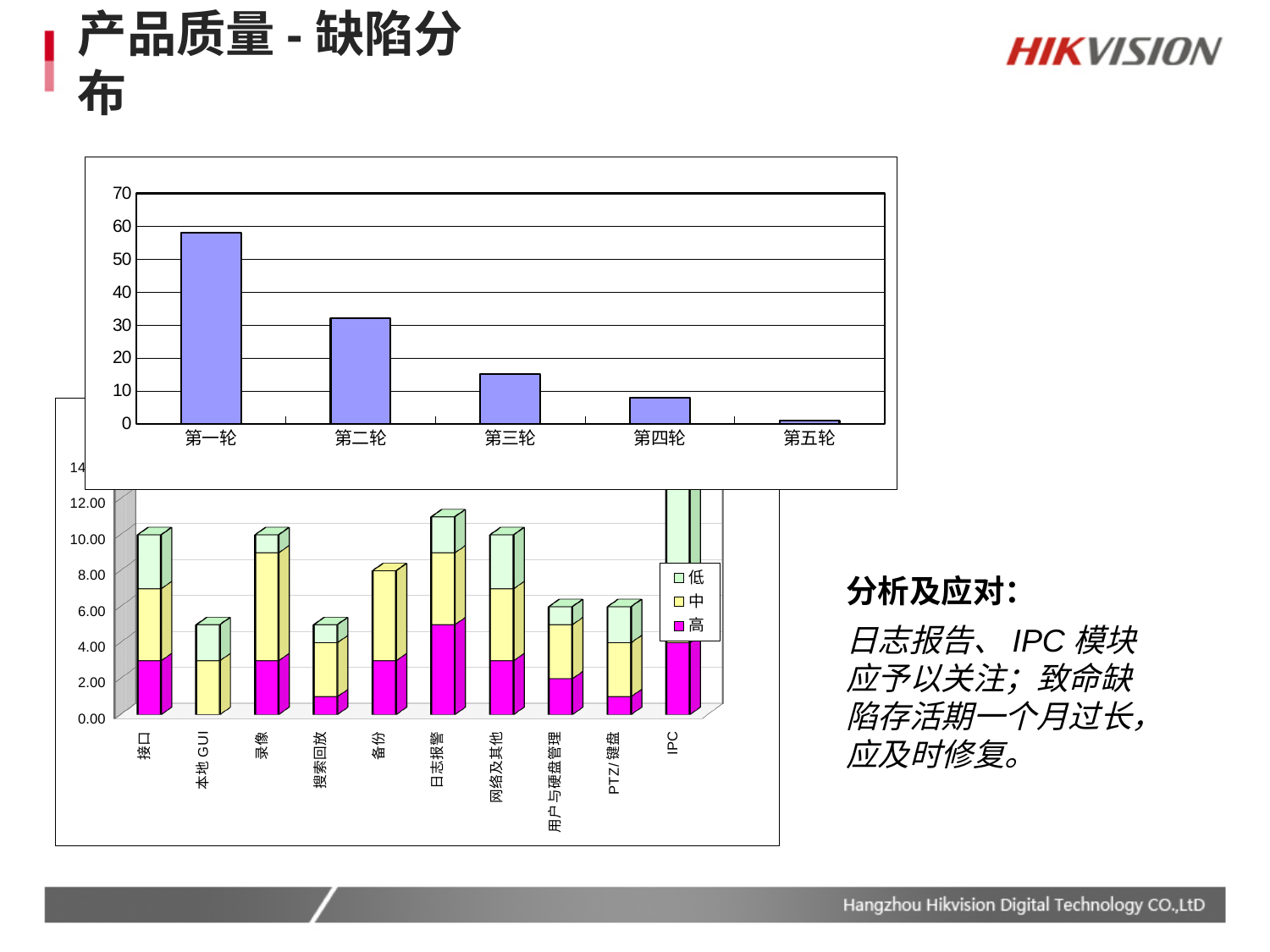

# 产品质量-缺陷分布

### Chart

| Category |  |
|---|---|
| 第一轮 | 58.0 |
| 第二轮 | 32.0 |
| 第三轮 | 15.0 |
| 第四轮 | 8.0 |
| 第五轮 | 1.0 |

[unsupported chart]

分析及应对：
日志报告、IPC模块应予以关注；致命缺陷存活期一个月过长，应及时修复。